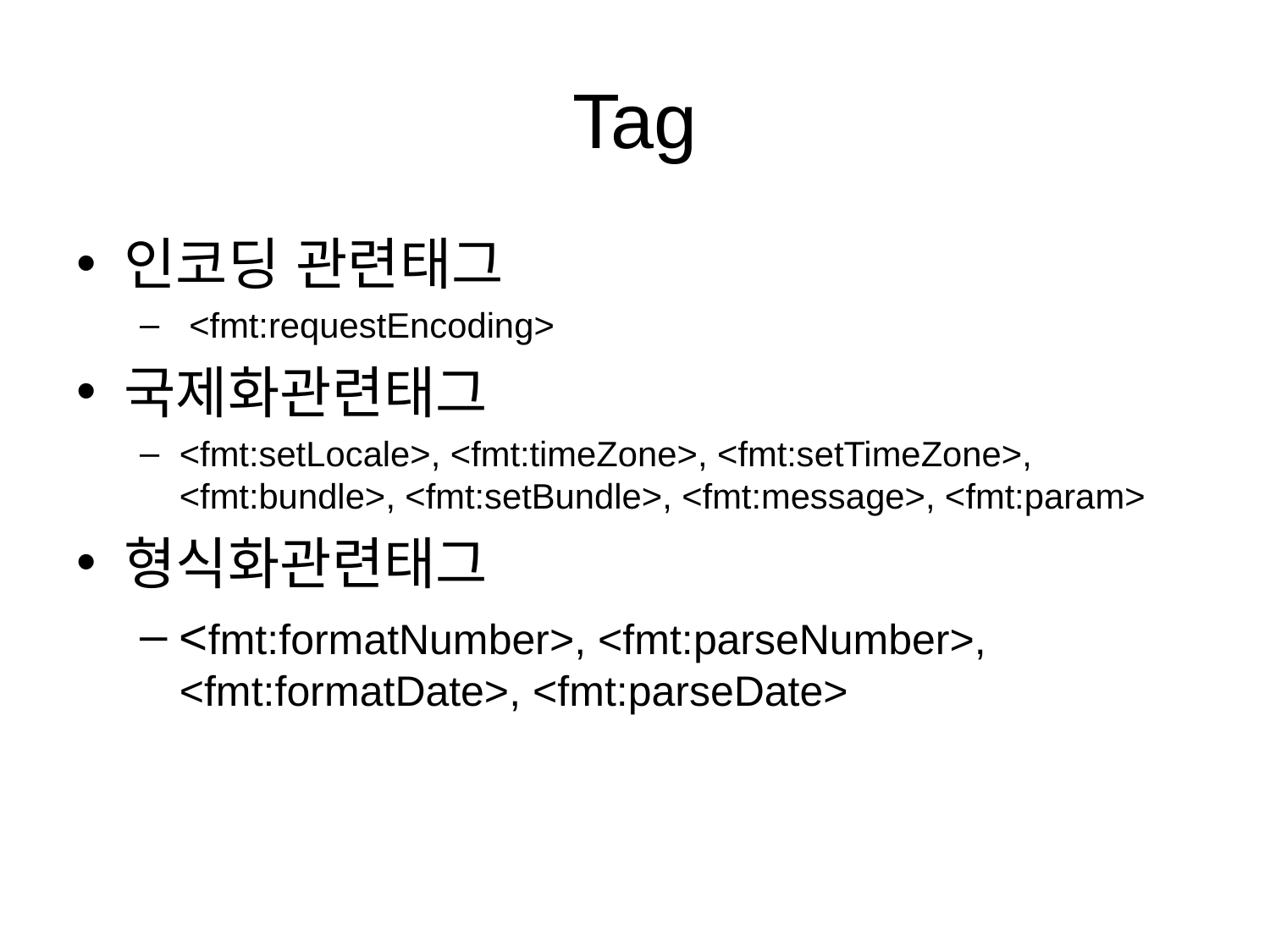

# Tag
인코딩 관련태그
 <fmt:requestEncoding>
국제화관련태그
<fmt:setLocale>, <fmt:timeZone>, <fmt:setTimeZone>, <fmt:bundle>, <fmt:setBundle>, <fmt:message>, <fmt:param>
형식화관련태그
<fmt:formatNumber>, <fmt:parseNumber>, <fmt:formatDate>, <fmt:parseDate>